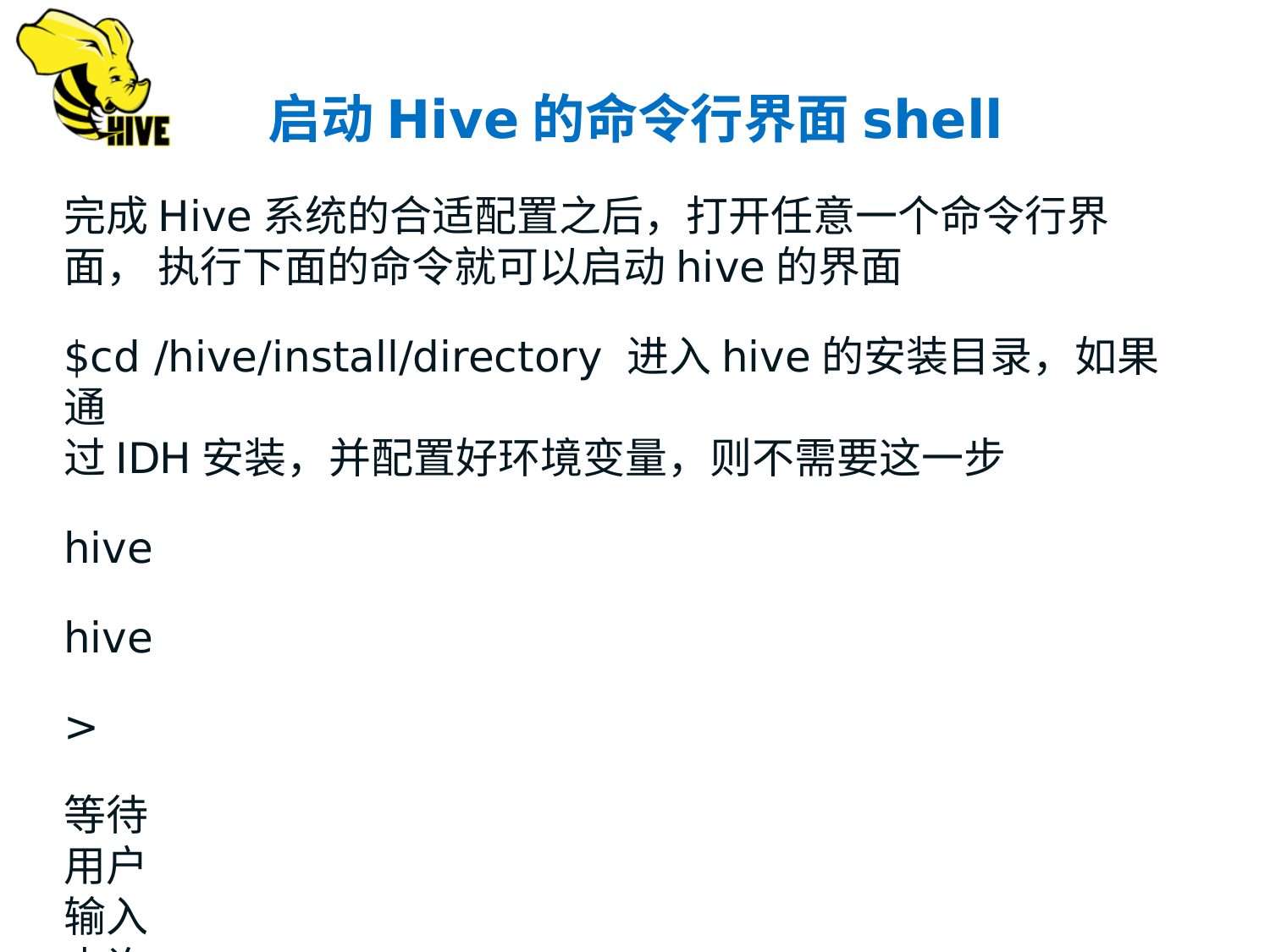

# 启动Hive的命令行界面shell
完成Hive系统的合适配置之后，打开任意一个命令行界面， 执行下面的命令就可以启动hive的界面

$cd /hive/install/directory 进入hive的安装目录，如果通
过IDH安装，并配置好环境变量，则不需要这一步
hive hive>
等待用户输入查询命令